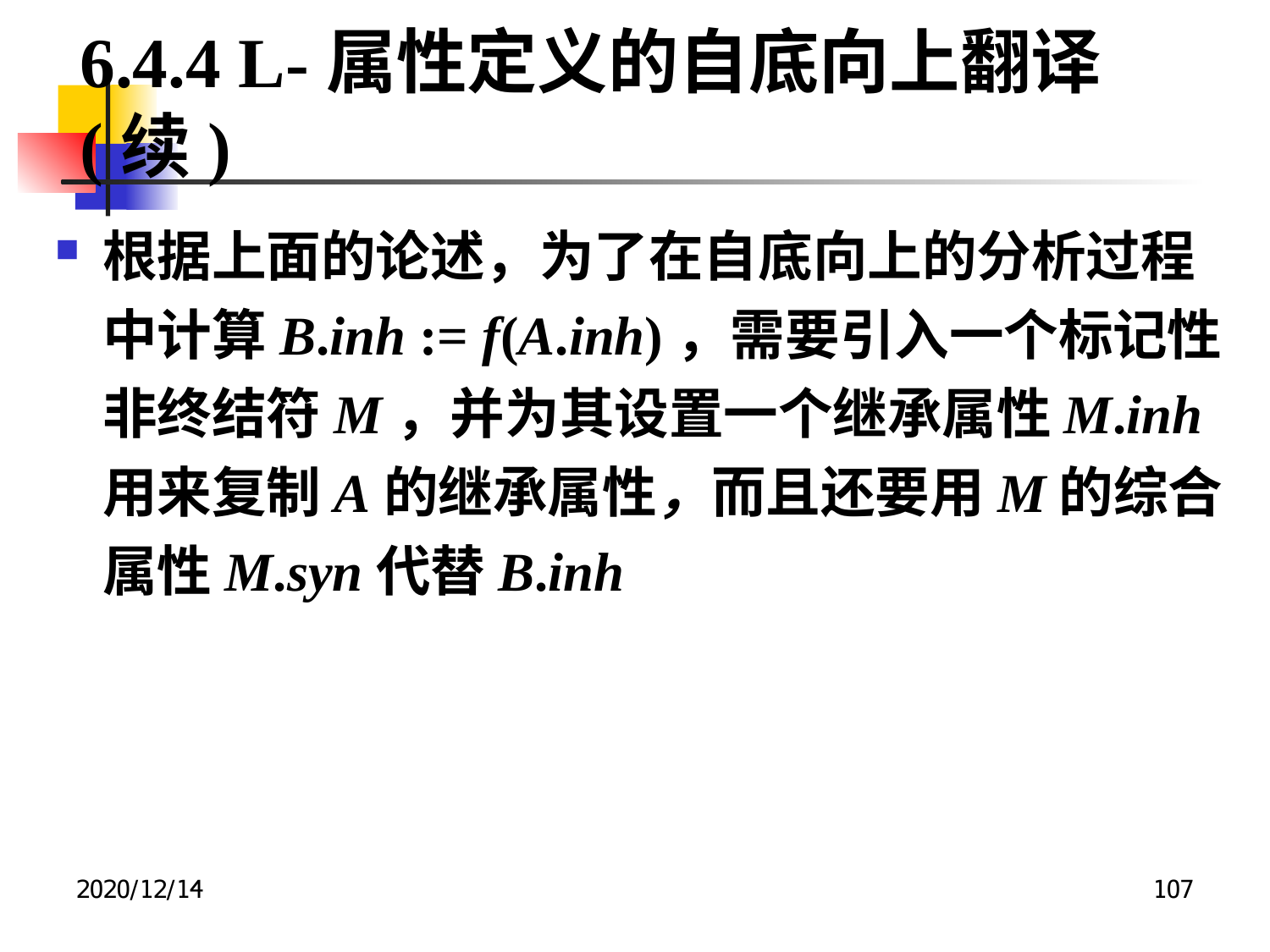

6.4.4 L-属性定义的自底向上翻译(续)
根据上面的论述，为了在自底向上的分析过程中计算B.inh := f(A.inh)，需要引入一个标记性非终结符M，并为其设置一个继承属性M.inh用来复制A的继承属性，而且还要用M的综合属性M.syn代替B.inh
2020/12/14
107